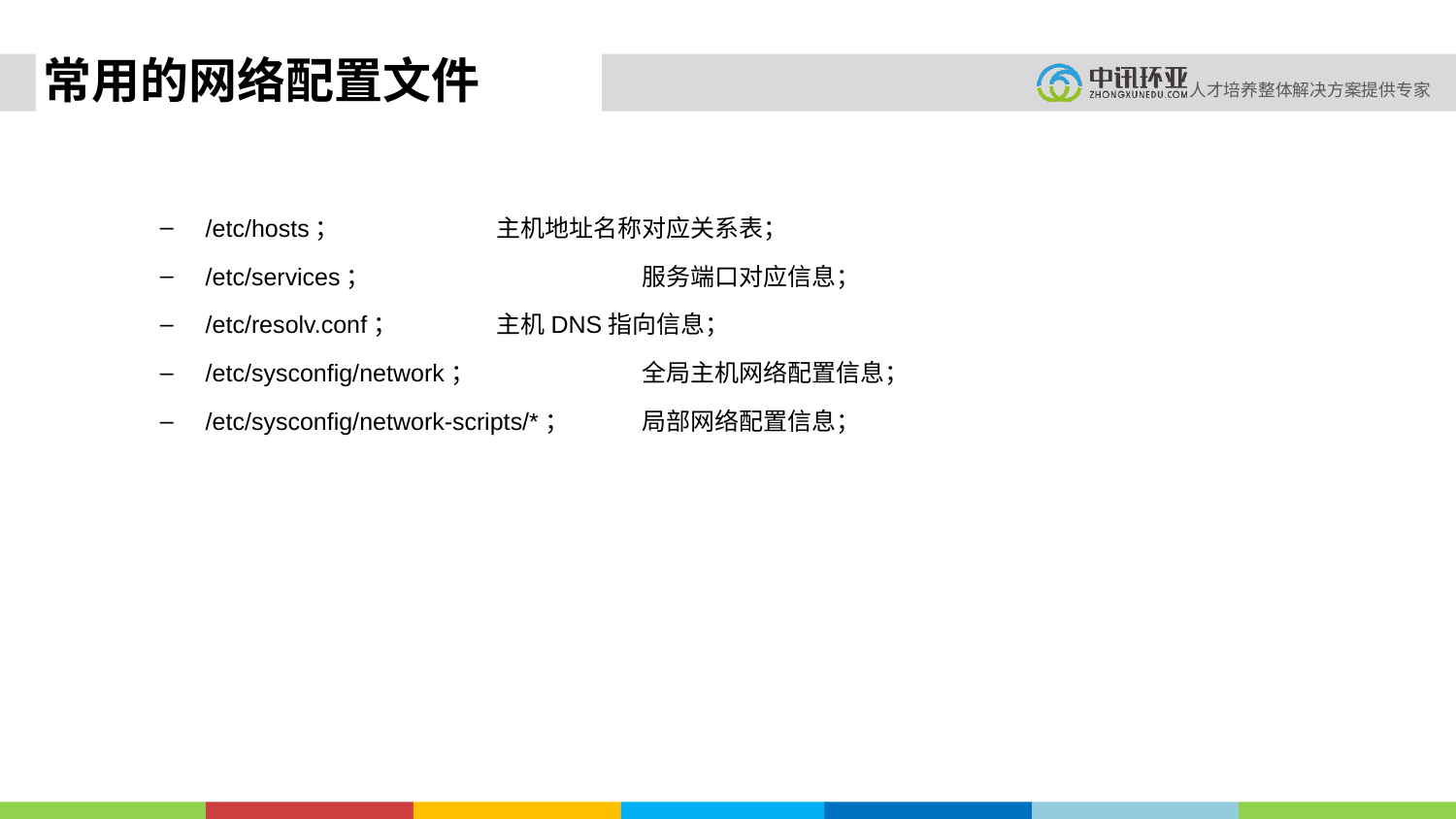

# 常用的网络配置文件
/etc/hosts；		主机地址名称对应关系表；
/etc/services；		服务端口对应信息；
/etc/resolv.conf；	主机DNS指向信息；
/etc/sysconfig/network；	            	全局主机网络配置信息；
/etc/sysconfig/network-scripts/*；	局部网络配置信息；